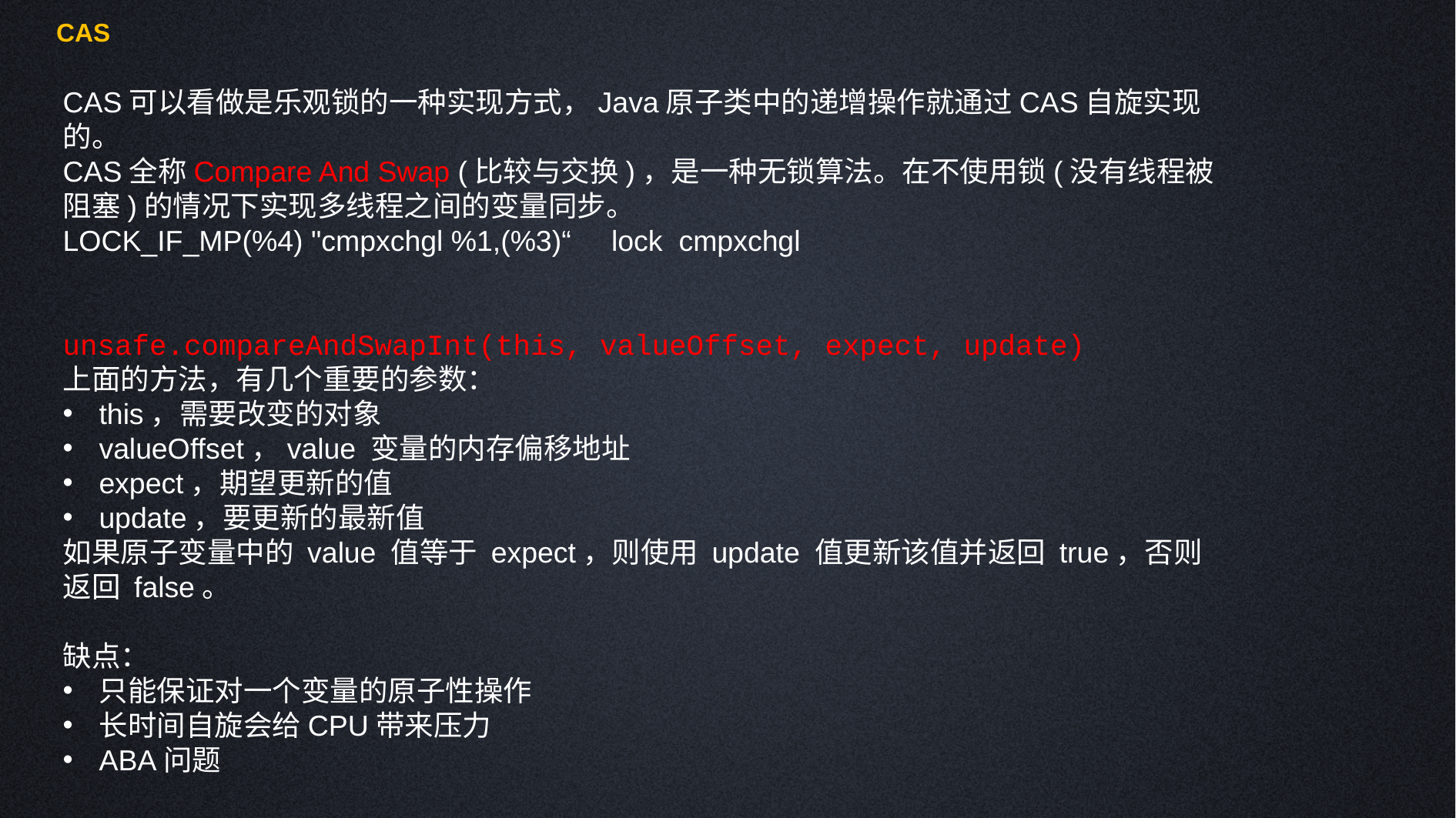

CAS
CAS可以看做是乐观锁的一种实现方式，Java原子类中的递增操作就通过CAS自旋实现的。
CAS全称Compare And Swap (比较与交换)，是一种无锁算法。在不使用锁(没有线程被阻塞)的情况下实现多线程之间的变量同步。
LOCK_IF_MP(%4) "cmpxchgl %1,(%3)“     lock  cmpxchgl

unsafe.compareAndSwapInt(this, valueOffset, expect, update)
上面的方法，有几个重要的参数：
this，需要改变的对象
valueOffset，value 变量的内存偏移地址
expect，期望更新的值
update，要更新的最新值
如果原子变量中的 value 值等于 expect，则使用 update 值更新该值并返回 true，否则返回 false。

缺点：
只能保证对一个变量的原子性操作
长时间自旋会给CPU带来压力
ABA问题